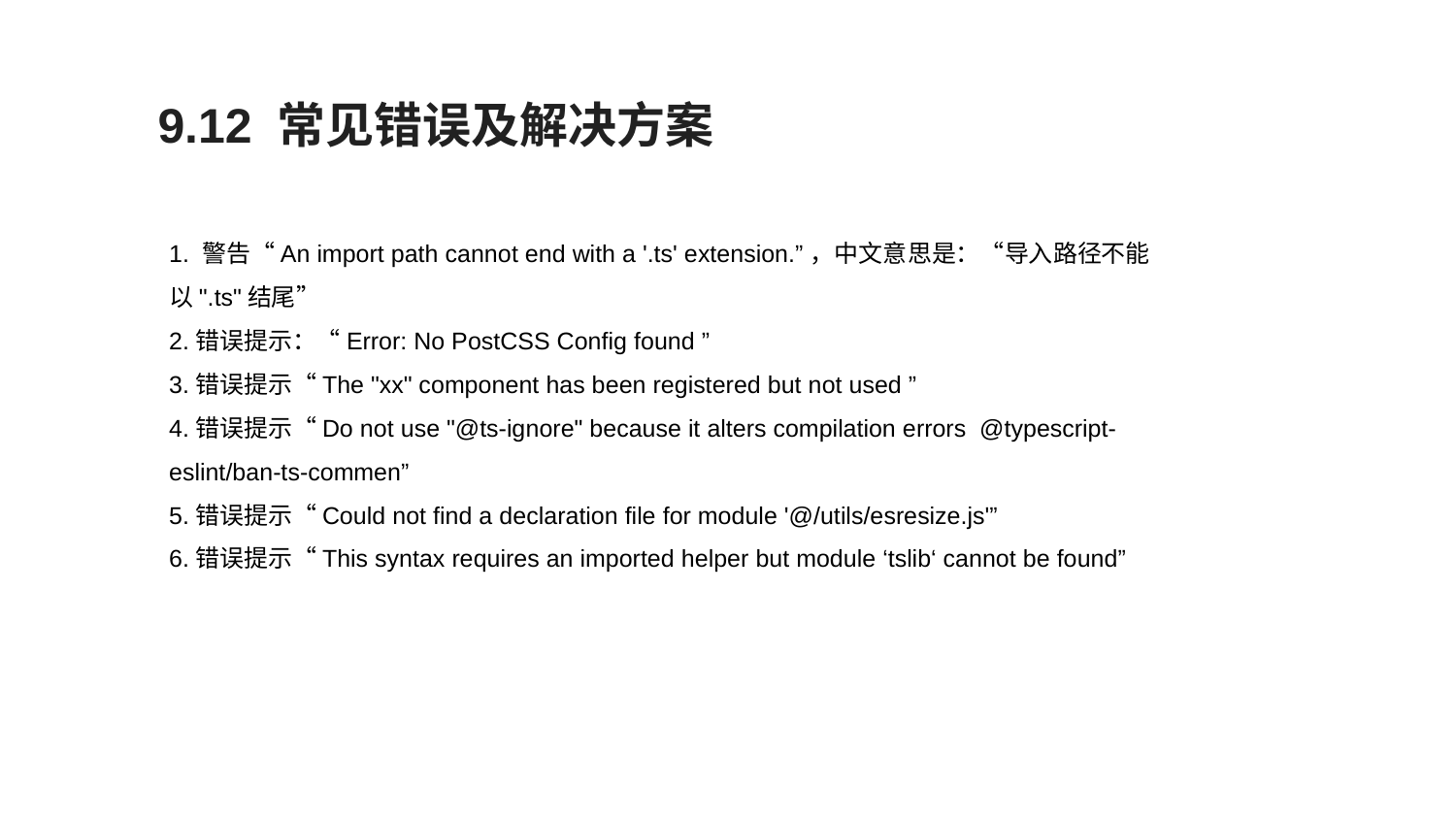

9.12 常见错误及解决方案
1. 警告“An import path cannot end with a '.ts' extension.”，中文意思是：“导入路径不能以".ts"结尾”
2.错误提示：“Error: No PostCSS Config found ”
3.错误提示“The "xx" component has been registered but not used ”
4.错误提示“Do not use "@ts-ignore" because it alters compilation errors  @typescript-eslint/ban-ts-commen”
5.错误提示“Could not find a declaration file for module '@/utils/esresize.js'”
6.错误提示“This syntax requires an imported helper but module ‘tslib‘ cannot be found”